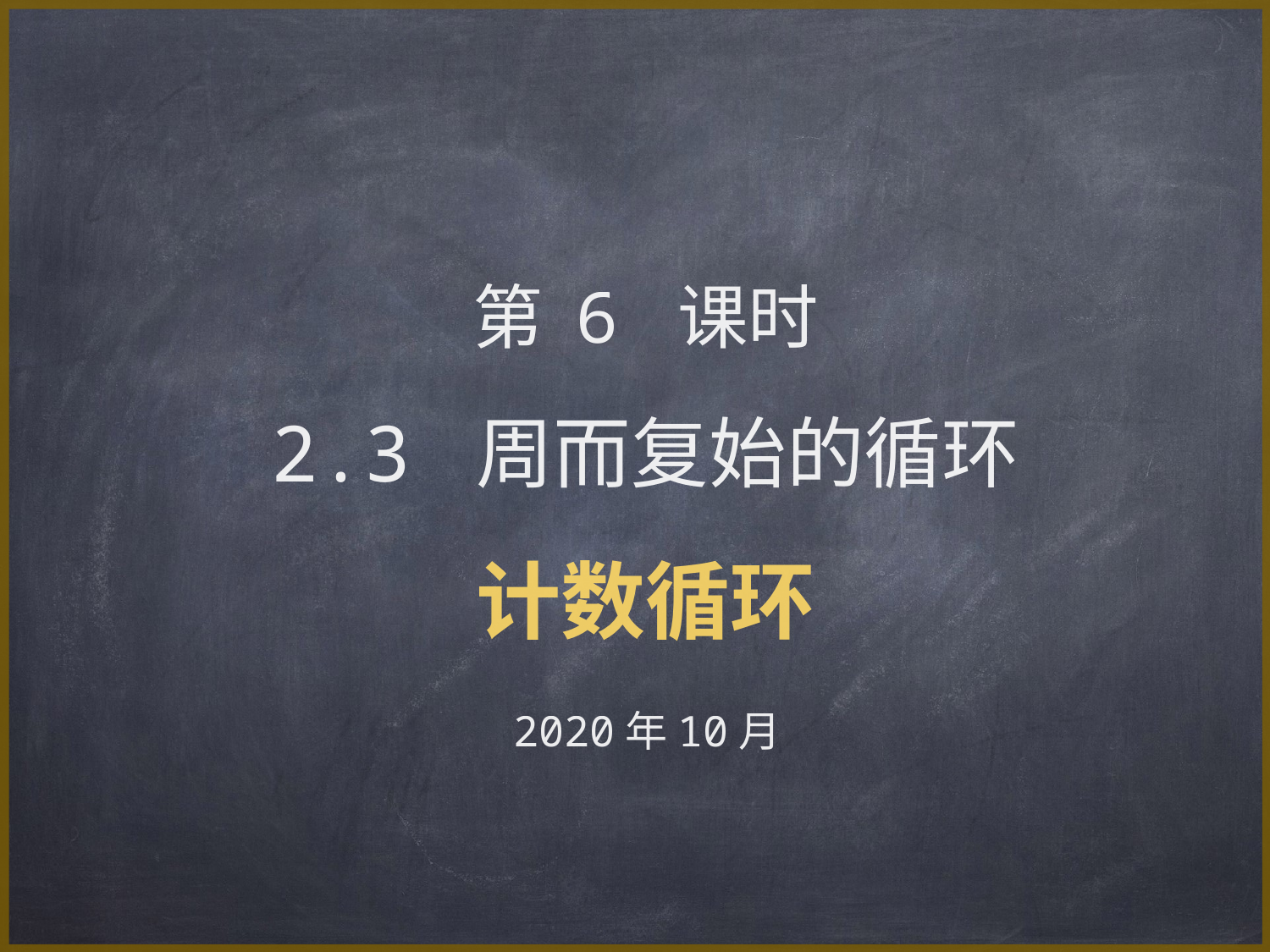

第 6 课时
2.3 周而复始的循环
计数循环
2020年10月